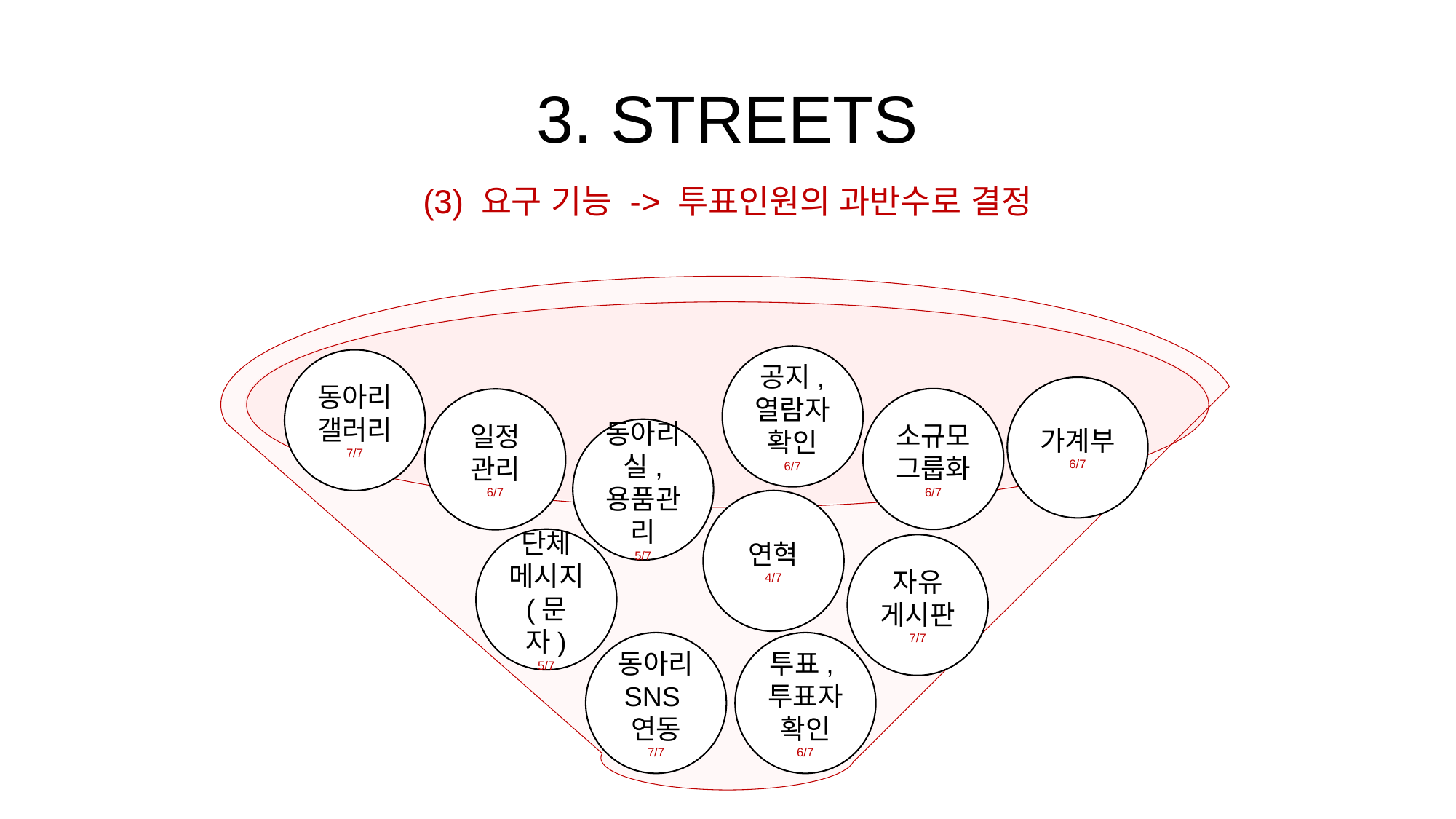

# 3. STREETS
(3) 요구 기능 -> 투표인원의 과반수로 결정

공지, 열람자 확인
6/7
동아리
갤러리
7/7
가계부
6/7
소규모 그룹화
6/7
일정
관리
6/7
동아리실, 용품관리
5/7
연혁
4/7
단체
메시지
(문자)
5/7
자유 게시판
7/7
동아리 SNS
연동
7/7
투표,
투표자 확인
6/7